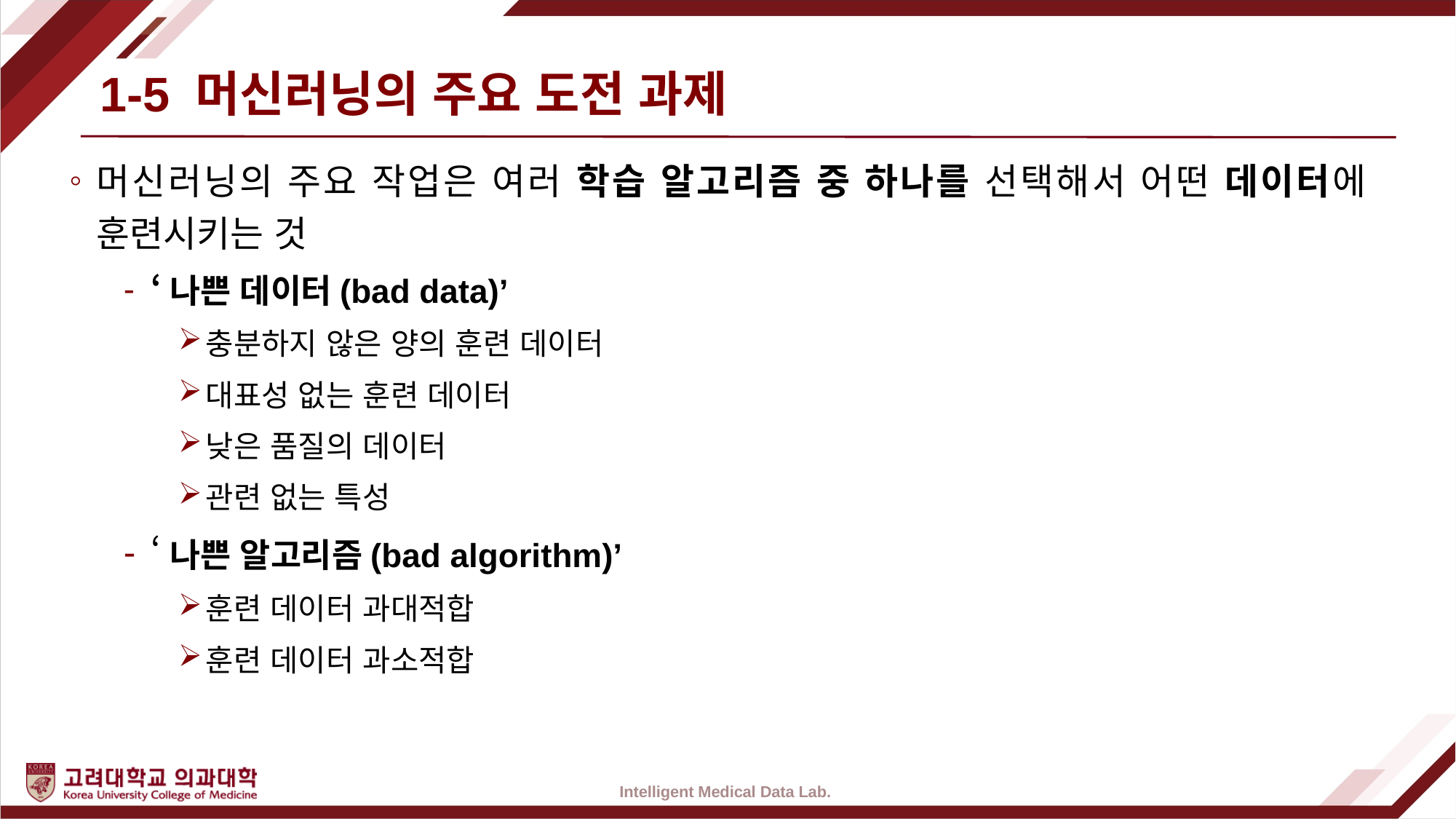

# 1-5 머신러닝의 주요 도전 과제
머신러닝의 주요 작업은 여러 학습 알고리즘 중 하나를 선택해서 어떤 데이터에 훈련시키는 것
‘나쁜 데이터(bad data)’
충분하지 않은 양의 훈련 데이터
대표성 없는 훈련 데이터
낮은 품질의 데이터
관련 없는 특성
‘나쁜 알고리즘(bad algorithm)’
훈련 데이터 과대적합
훈련 데이터 과소적합
Intelligent Medical Data Lab.